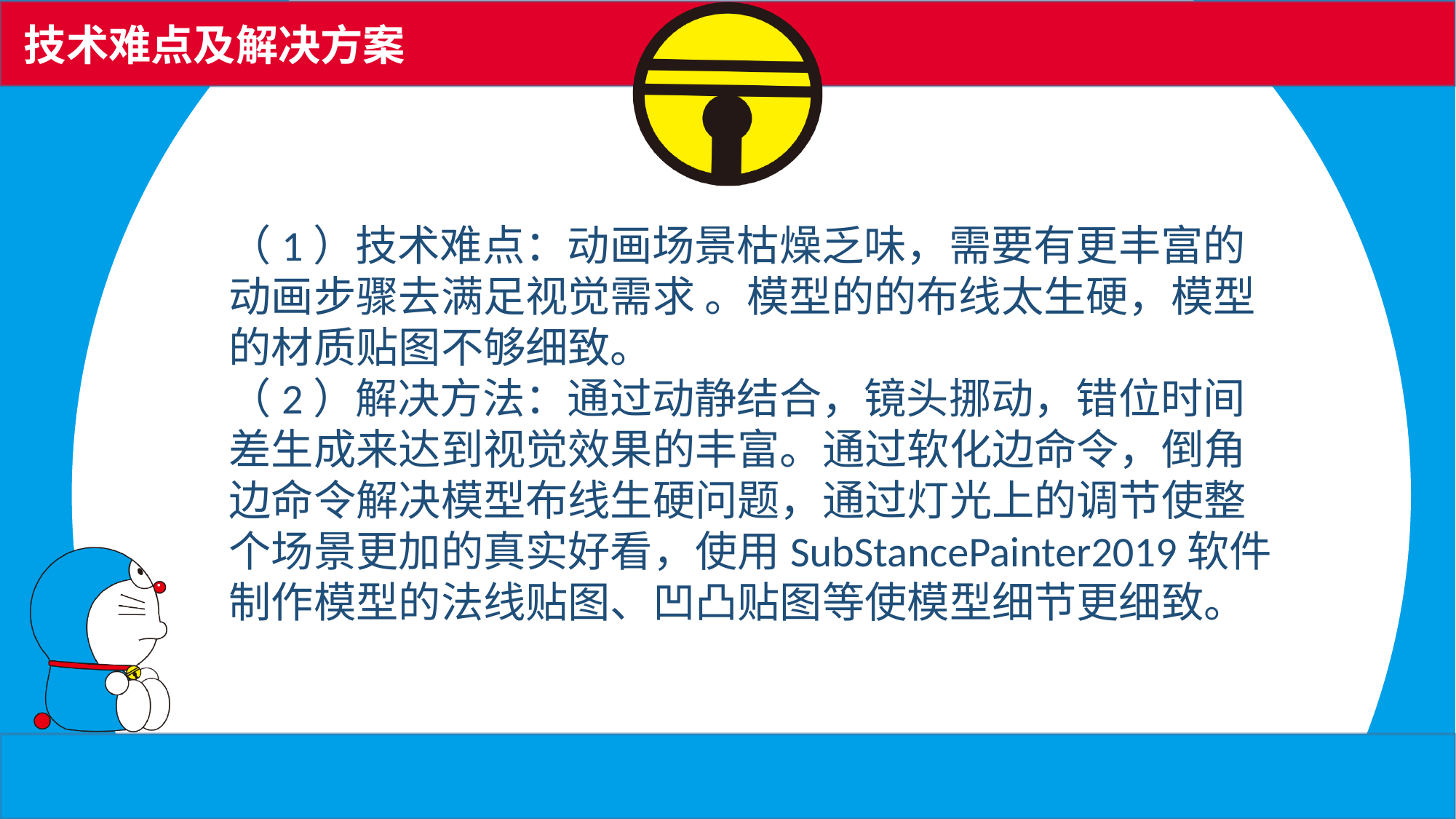

技术难点及解决方案
老鼠
铁板烧
大雄
（1）技术难点：动画场景枯燥乏味，需要有更丰富的动画步骤去满足视觉需求 。模型的的布线太生硬，模型的材质贴图不够细致。
（2）解决方法：通过动静结合，镜头挪动，错位时间差生成来达到视觉效果的丰富。通过软化边命令，倒角边命令解决模型布线生硬问题，通过灯光上的调节使整个场景更加的真实好看，使用SubStancePainter2019软件制作模型的法线贴图、凹凸贴图等使模型细节更细致。